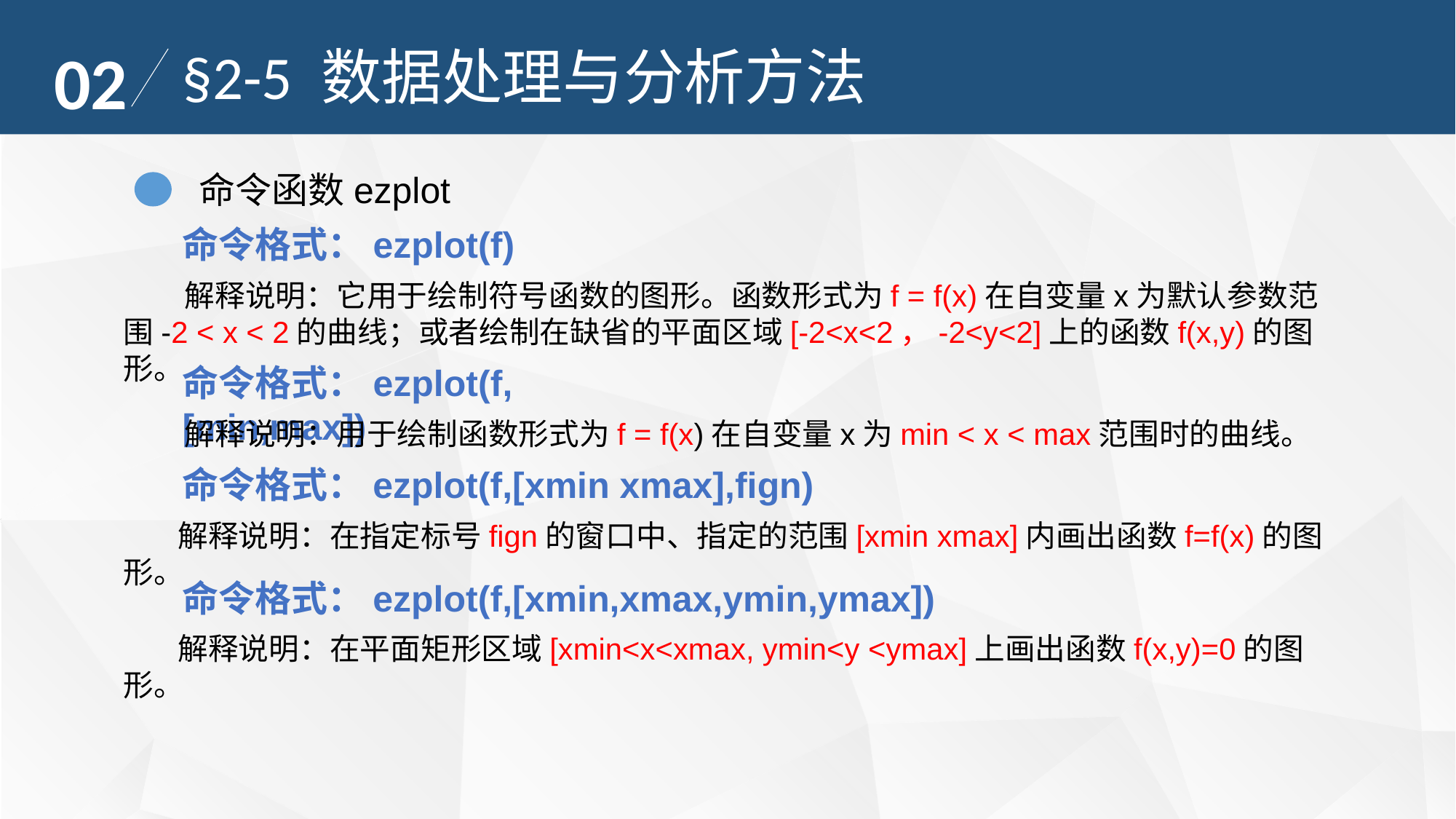

02
§2-5 数据处理与分析方法
 命令函数ezplot

命令格式：ezplot(f)
        解释说明：它用于绘制符号函数的图形。函数形式为f = f(x)在自变量x为默认参数范围-2 < x < 2的曲线；或者绘制在缺省的平面区域[-2<x<2，-2<y<2]上的函数f(x,y)的图形。
命令格式：ezplot(f,[min,max])
        解释说明：用于绘制函数形式为f = f(x)在自变量x为min < x < max范围时的曲线。
命令格式：ezplot(f,[xmin xmax],fign)
       解释说明：在指定标号fign的窗口中、指定的范围[xmin xmax]内画出函数f=f(x)的图形。
命令格式：ezplot(f,[xmin,xmax,ymin,ymax])
       解释说明：在平面矩形区域[xmin<x<xmax, ymin<y <ymax]上画出函数f(x,y)=0的图形。